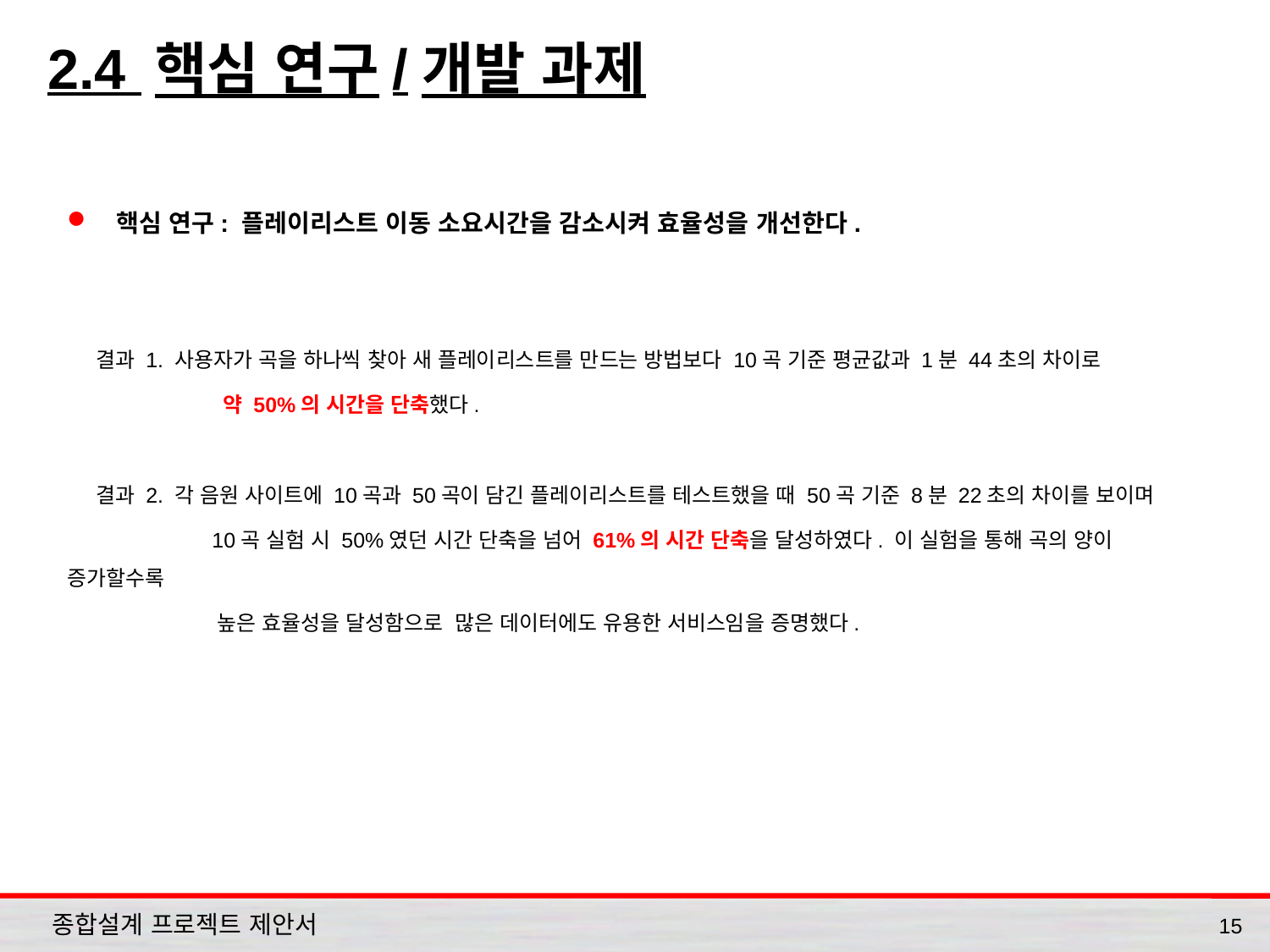

# 2.4 핵심 연구/개발 과제
핵심 연구: 플레이리스트 이동 소요시간을 감소시켜 효율성을 개선한다.

    결과 1. 사용자가 곡을 하나씩 찾아 새 플레이리스트를 만드는 방법보다 10곡 기준 평균값과 1분 44초의 차이로
	    약 50%의 시간을 단축했다.

    결과 2. 각 음원 사이트에 10곡과 50곡이 담긴 플레이리스트를 테스트했을 때 50곡 기준 8분 22초의 차이를 보이며
	   10곡 실험 시 50%였던 시간 단축을 넘어 61%의 시간 단축을 달성하였다. 이 실험을 통해 곡의 양이 증가할수록
	   높은 효율성을 달성함으로  많은 데이터에도 유용한 서비스임을 증명했다.